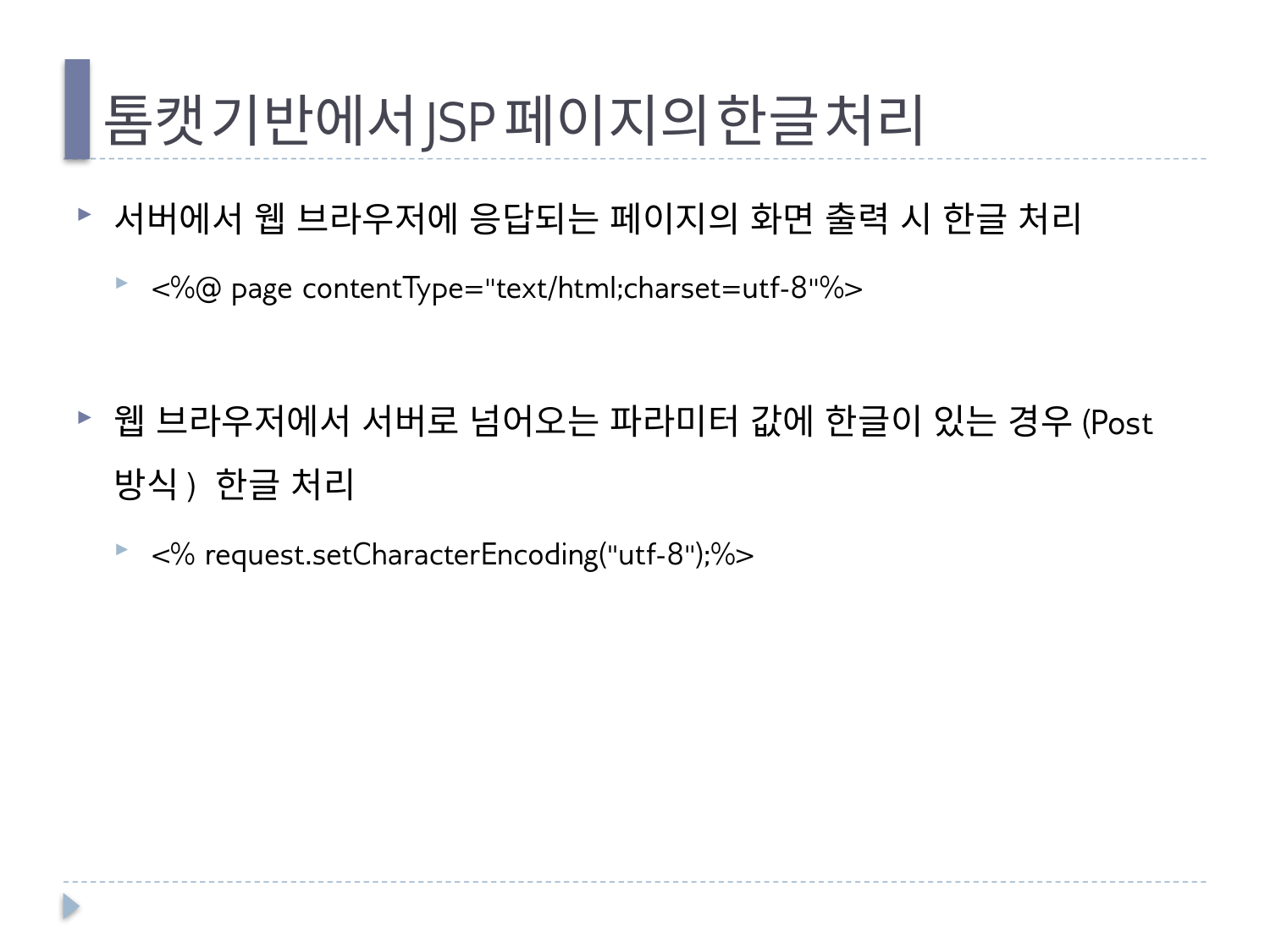

# 톰캣 기반에서 JSP 페이지의 한글 처리
서버에서 웹 브라우저에 응답되는 페이지의 화면 출력 시 한글 처리
<%@ page contentType="text/html;charset=utf-8"%>

웹 브라우저에서 서버로 넘어오는 파라미터 값에 한글이 있는 경우(Post 방식) 한글 처리
<% request.setCharacterEncoding("utf-8");%>